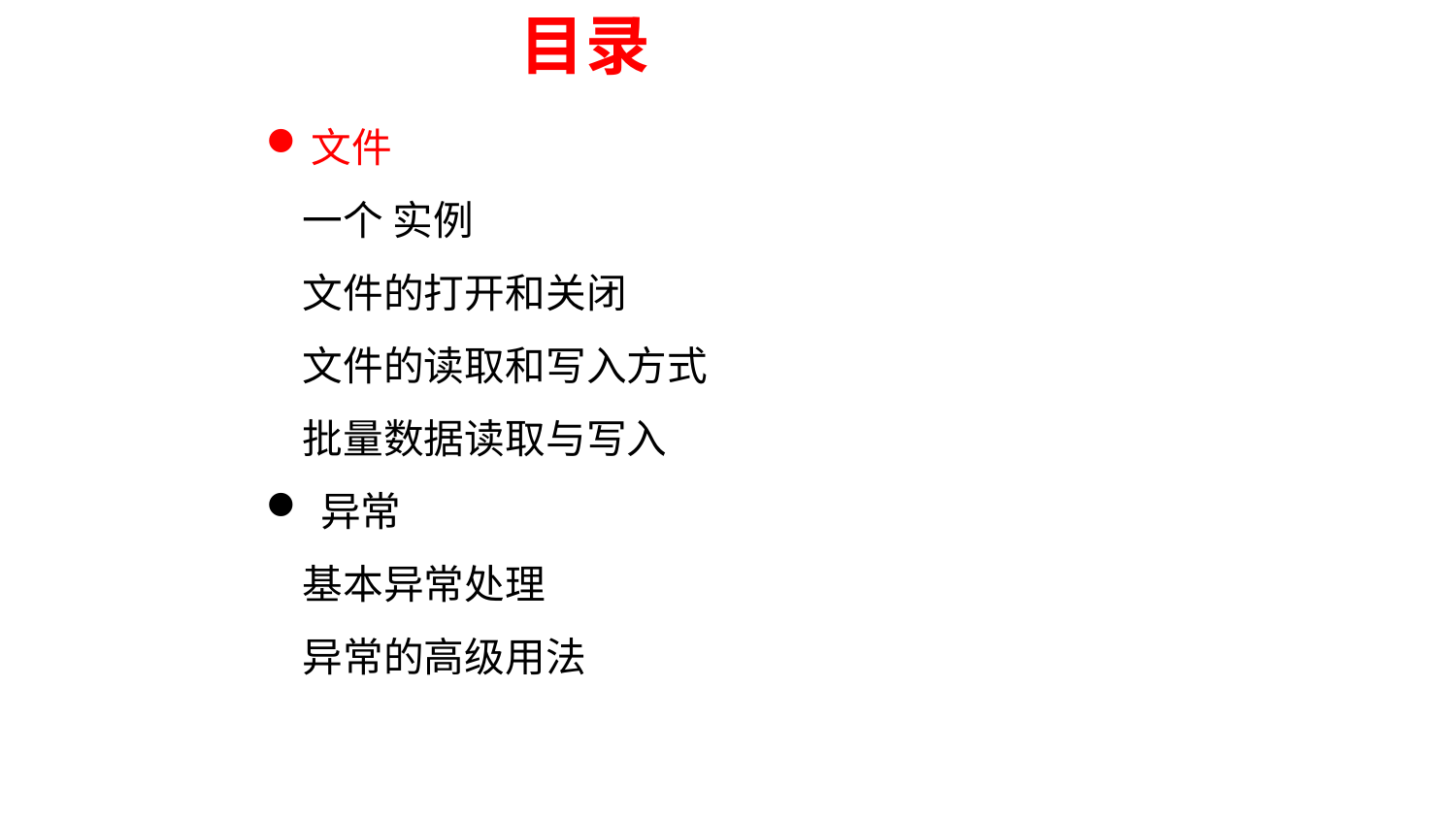

目录
文件
   一个 实例
   文件的打开和关闭
   文件的读取和写入方式
   批量数据读取与写入
异常
   基本异常处理
   异常的高级用法